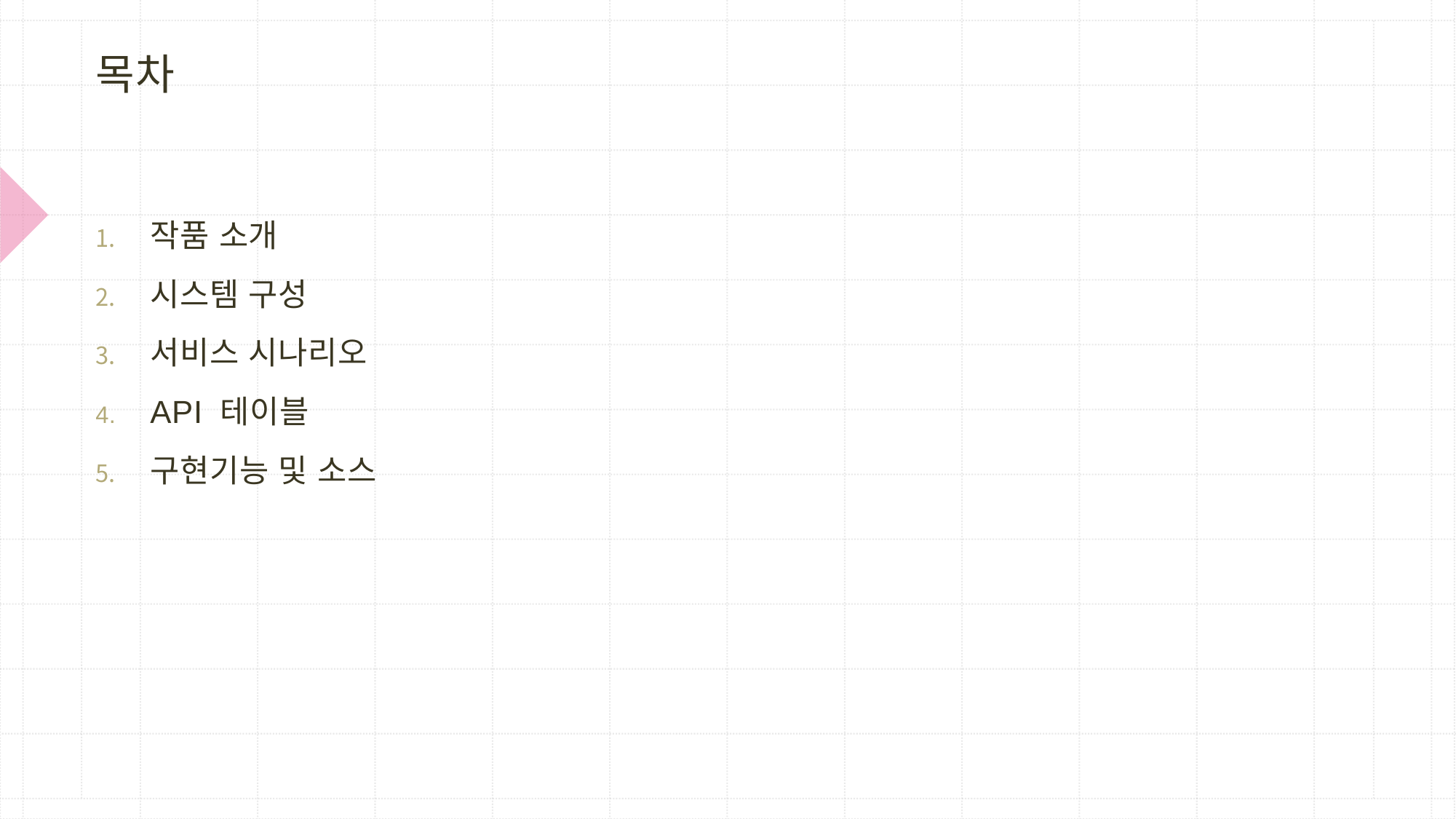

# 목차
작품 소개
시스템 구성
서비스 시나리오
API 테이블
구현기능 및 소스